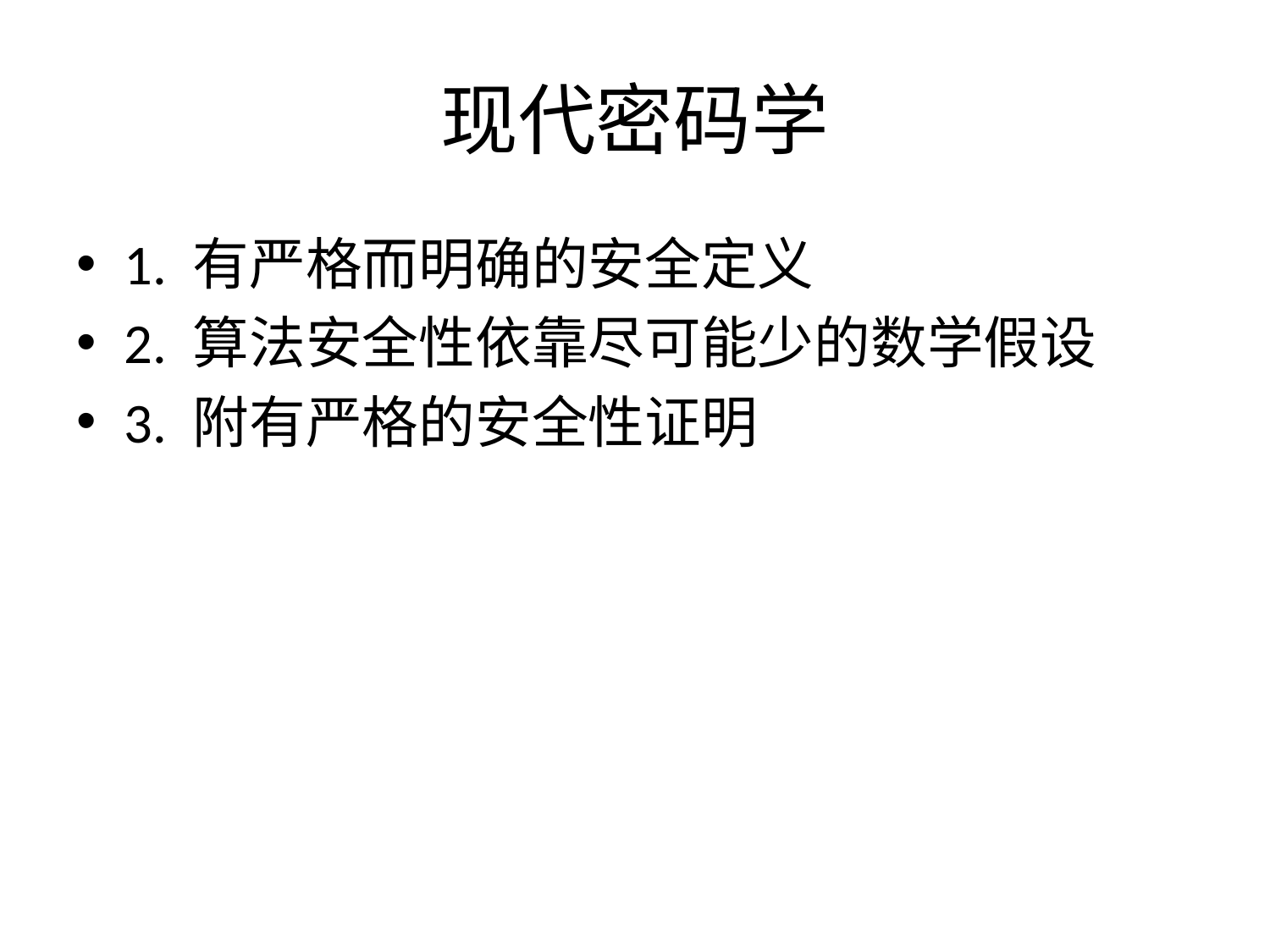

# 现代密码学
1. 有严格而明确的安全定义
2. 算法安全性依靠尽可能少的数学假设
3. 附有严格的安全性证明